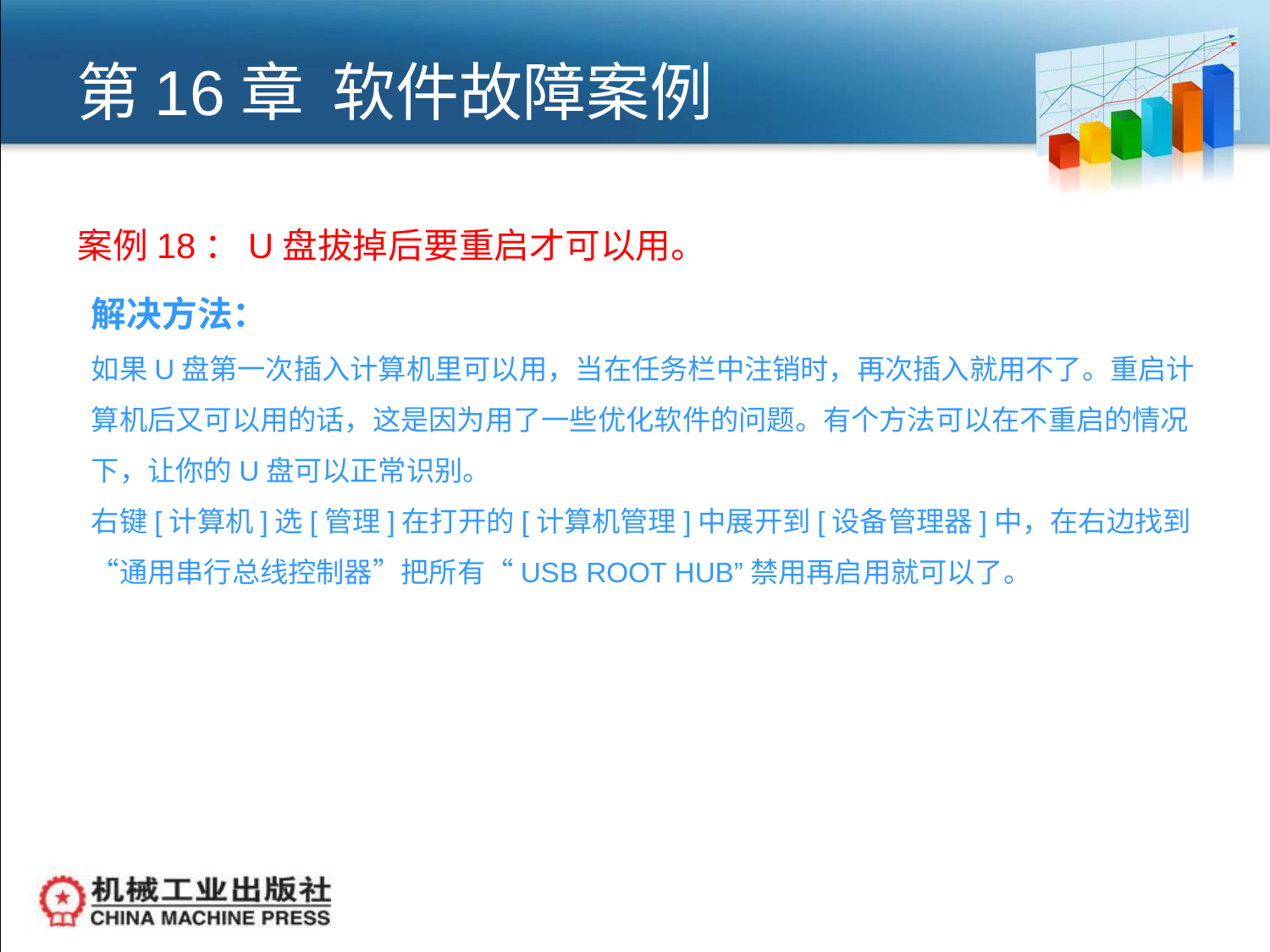

# 第16章  软件故障案例
案例18：U盘拔掉后要重启才可以用。
解决方法：
如果U盘第一次插入计算机里可以用，当在任务栏中注销时，再次插入就用不了。重启计算机后又可以用的话，这是因为用了一些优化软件的问题。有个方法可以在不重启的情况下，让你的U盘可以正常识别。
右键[计算机]选[管理]在打开的[计算机管理]中展开到[设备管理器]中，在右边找到“通用串行总线控制器”把所有“USB ROOT HUB”禁用再启用就可以了。